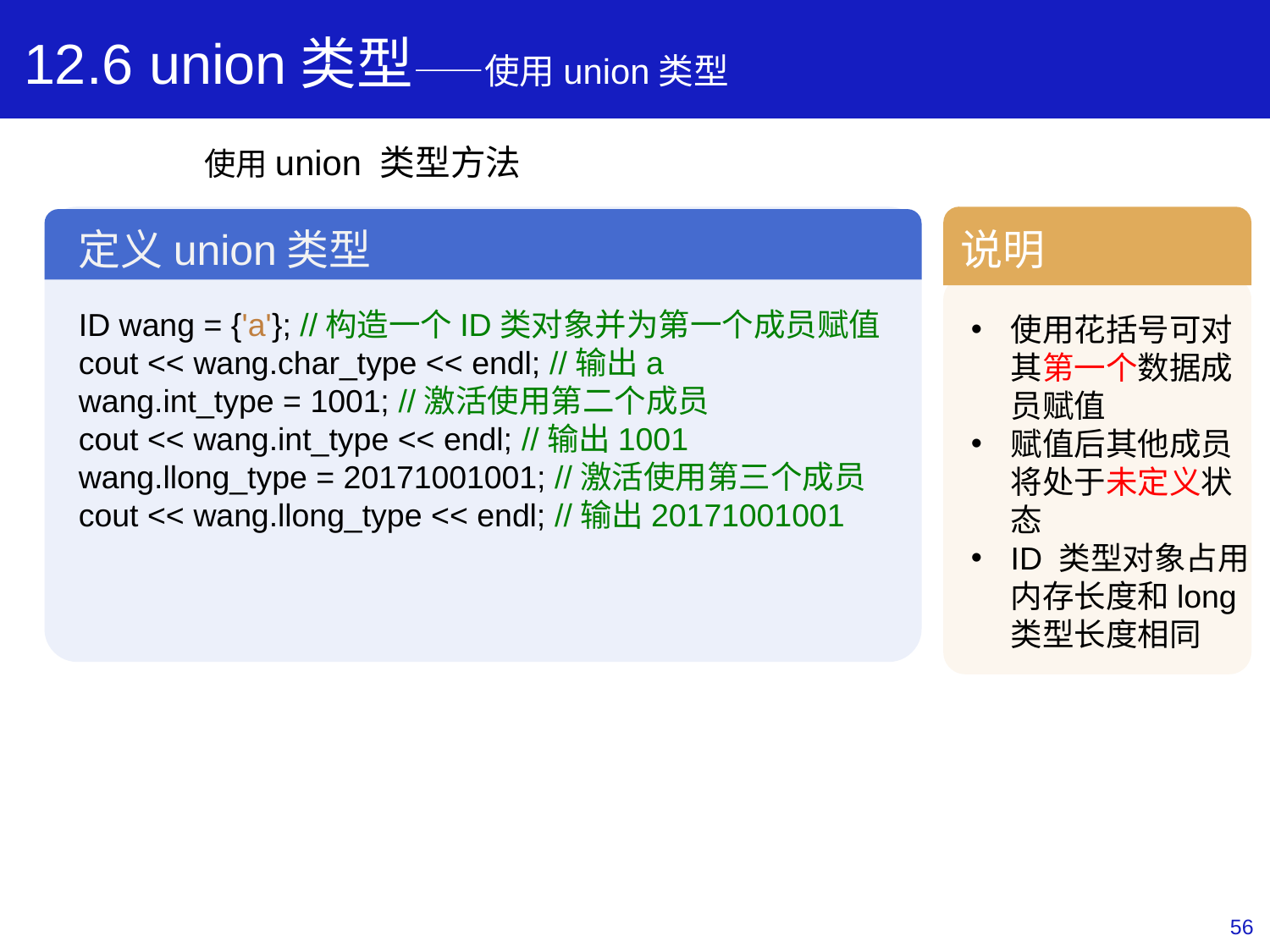

12.6 union类型——使用union类型
	使用union 类型方法
说明

定义union类型
ID wang = {'a'}; //构造一个ID类对象并为第一个成员赋值
cout << wang.char_type << endl; //输出a
wang.int_type = 1001; //激活使用第二个成员
cout << wang.int_type << endl; //输出1001
wang.llong_type = 20171001001; //激活使用第三个成员
cout << wang.llong_type << endl; //输出20171001001
使用花括号可对其第一个数据成员赋值
赋值后其他成员将处于未定义状态
ID 类型对象占用内存长度和long 类型长度相同
56